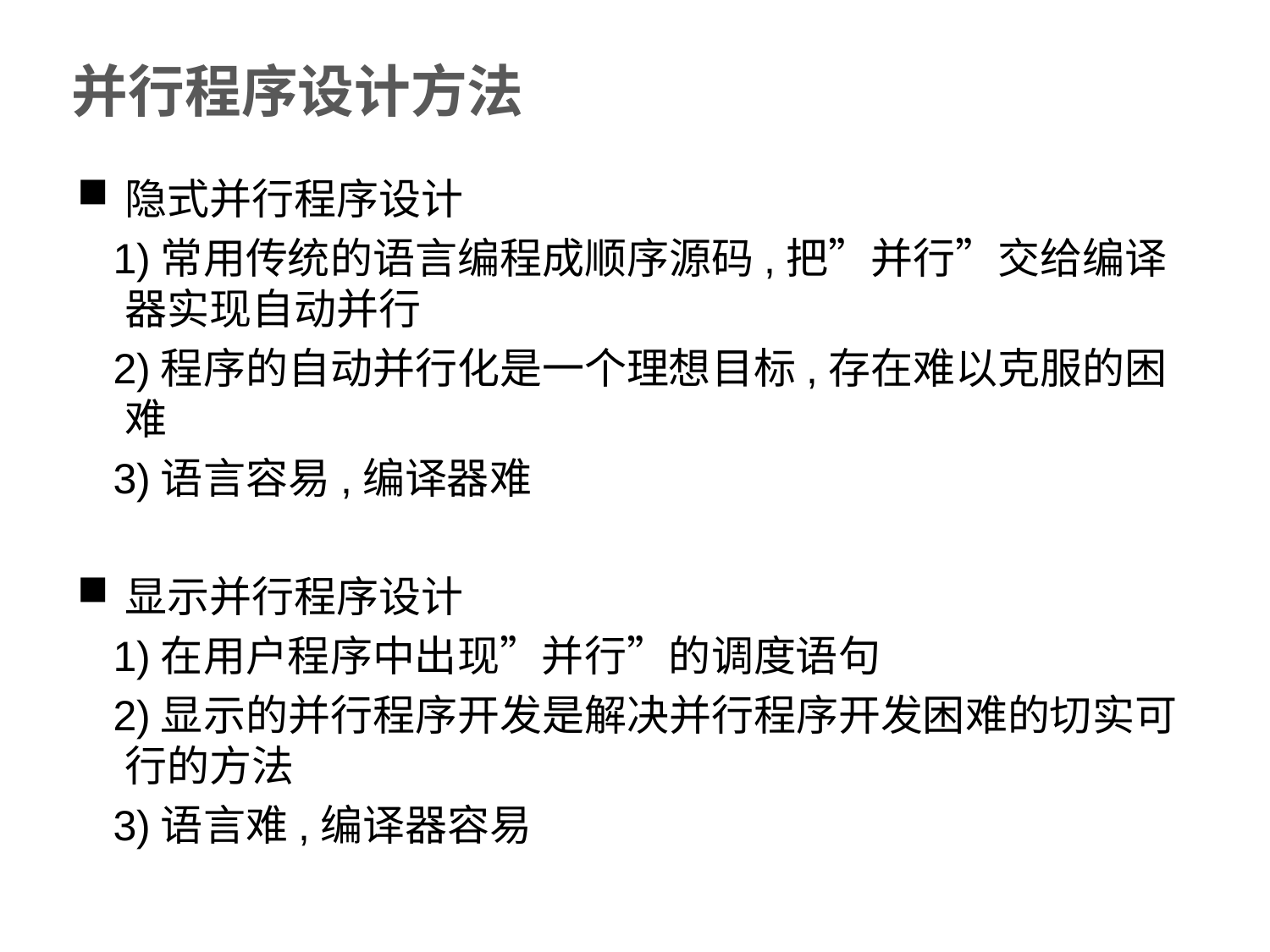

# 并行程序设计方法
隐式并行程序设计
   1)常用传统的语言编程成顺序源码,把”并行”交给编译器实现自动并行
   2)程序的自动并行化是一个理想目标,存在难以克服的困难
   3)语言容易,编译器难

显示并行程序设计
   1)在用户程序中出现”并行”的调度语句
   2)显示的并行程序开发是解决并行程序开发困难的切实可行的方法
   3)语言难,编译器容易